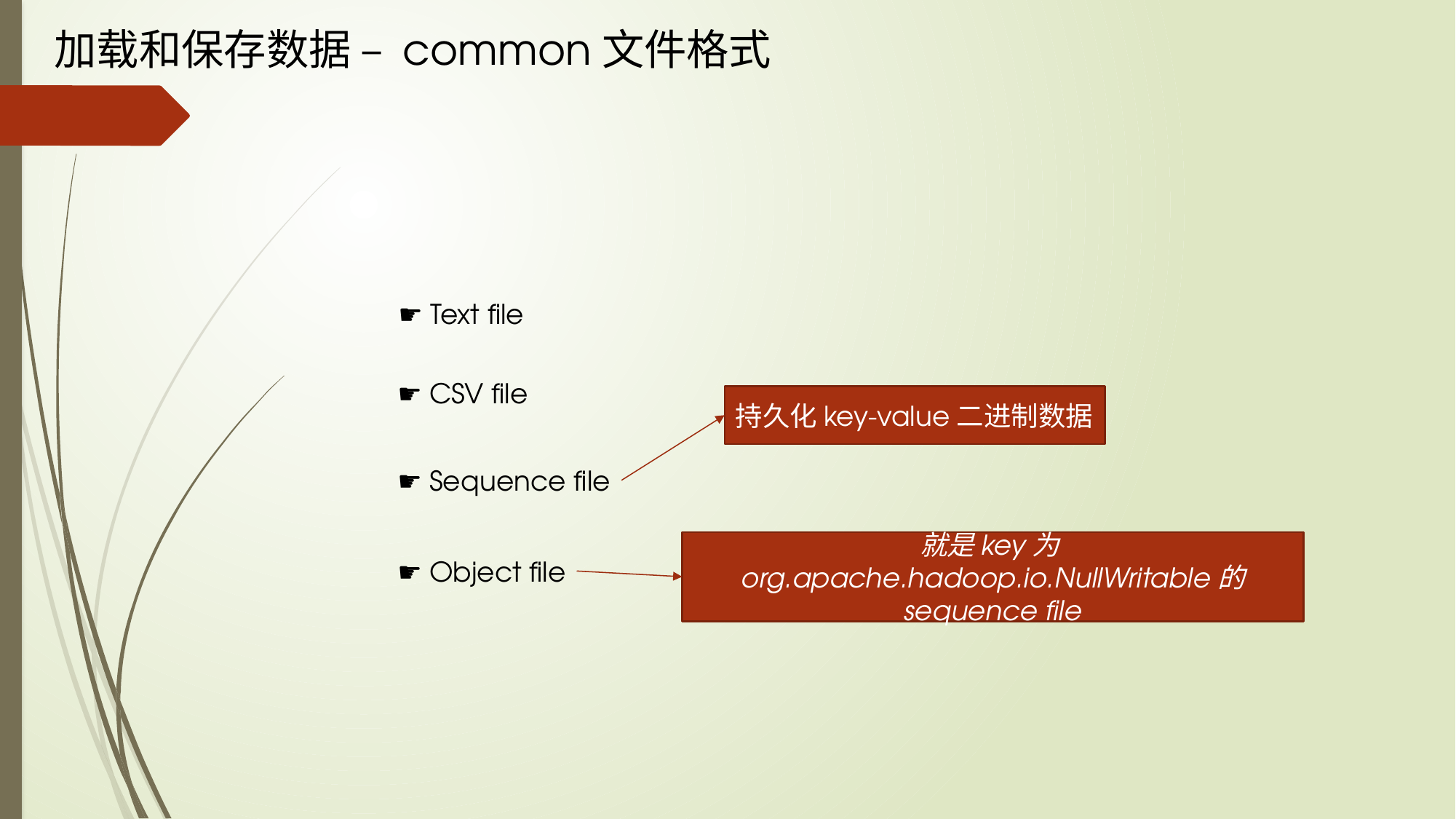

加载和保存数据 – common文件格式
☛ Text file
☛ CSV file
持久化key-value二进制数据
☛ Sequence file
就是key为org.apache.hadoop.io.NullWritable的 sequence file
☛ Object file